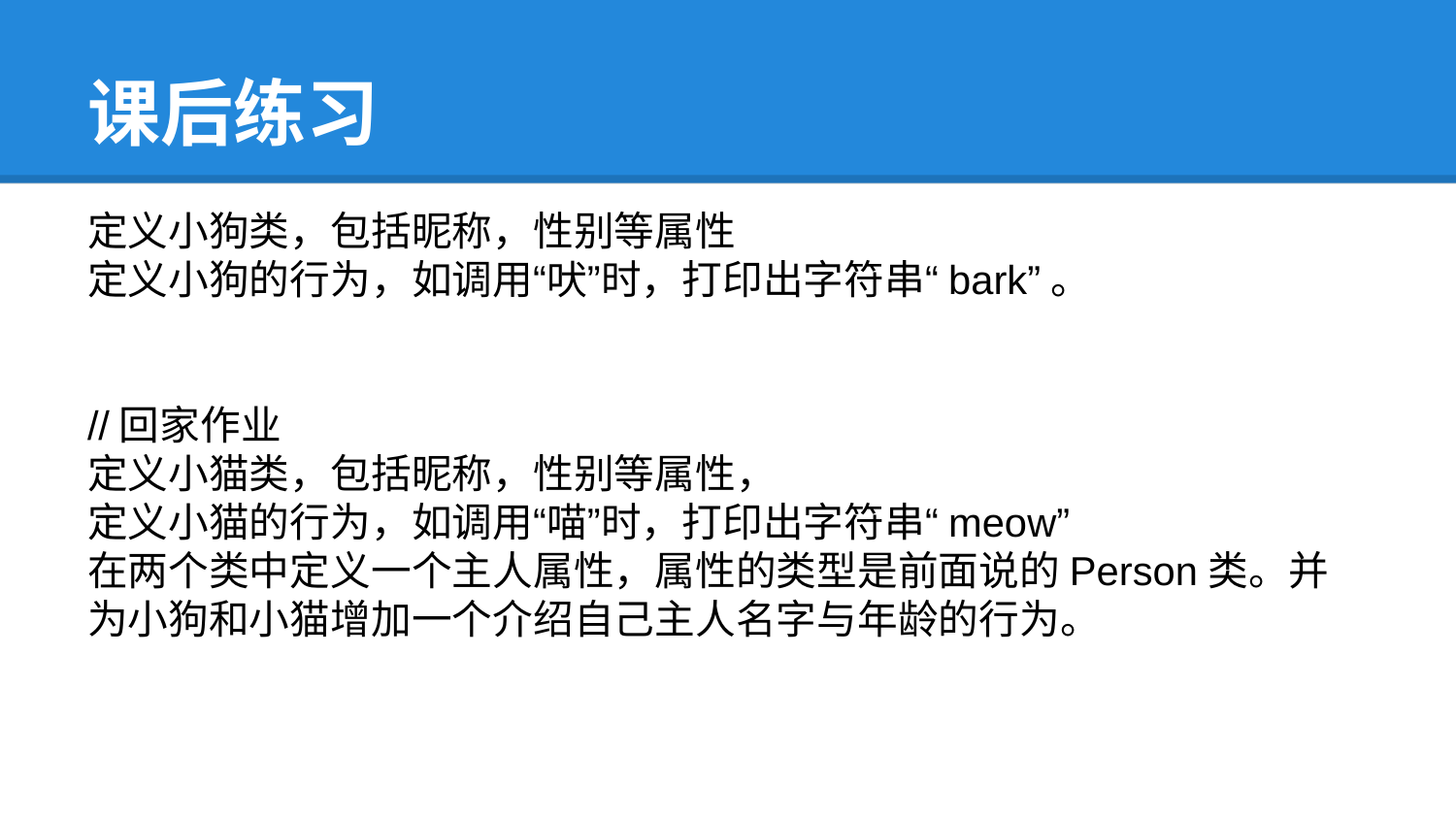

# 课后练习
定义小狗类，包括昵称，性别等属性
定义小狗的行为，如调用“吠”时，打印出字符串“bark”。

//回家作业
定义小猫类，包括昵称，性别等属性，
定义小猫的行为，如调用“喵”时，打印出字符串“meow”
在两个类中定义一个主人属性，属性的类型是前面说的Person类。并为小狗和小猫增加一个介绍自己主人名字与年龄的行为。